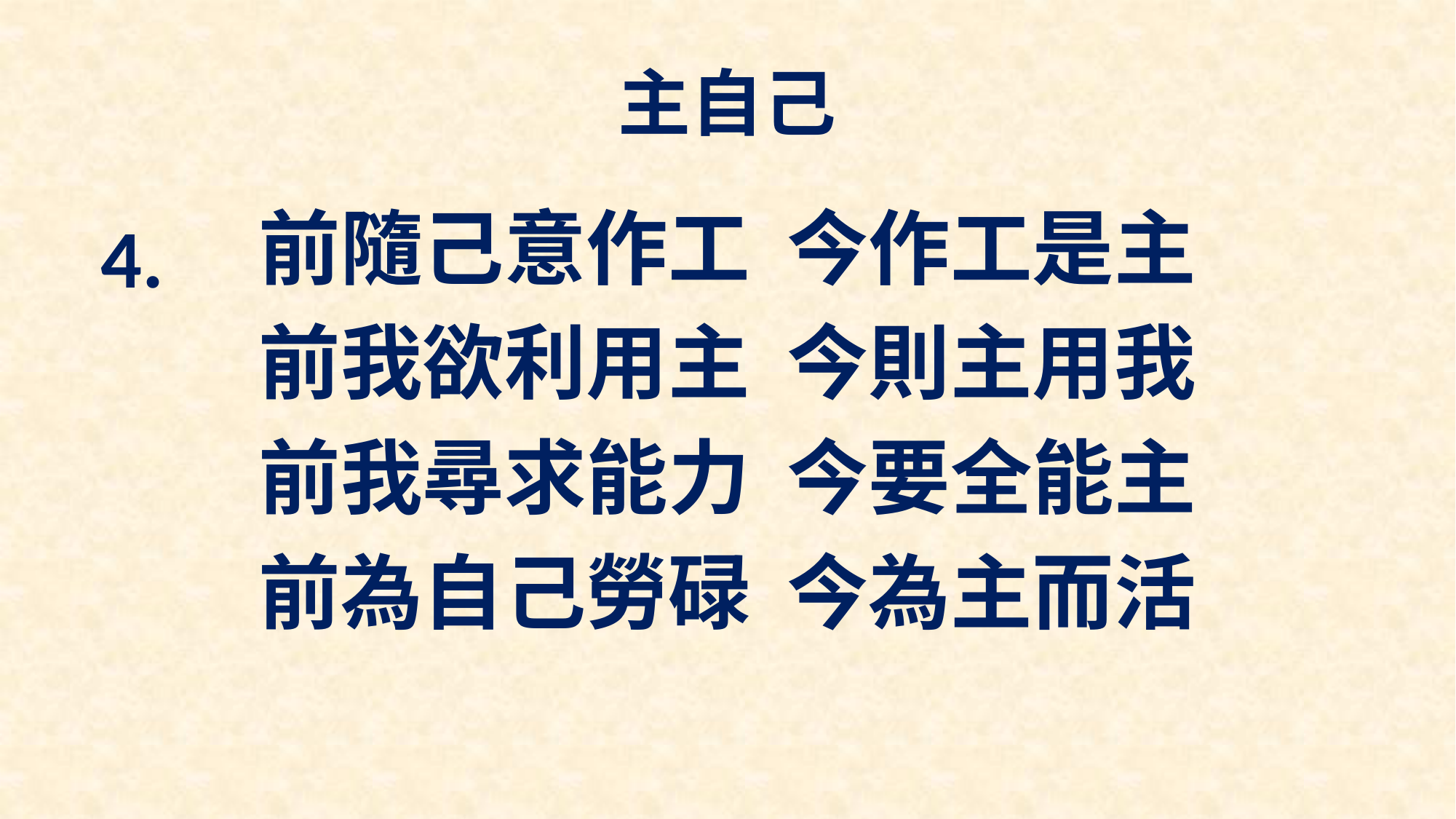

# 主自己
前隨己意作工  今作工是主
前我欲利用主  今則主用我
前我尋求能力  今要全能主
前為自己勞碌  今為主而活
4.